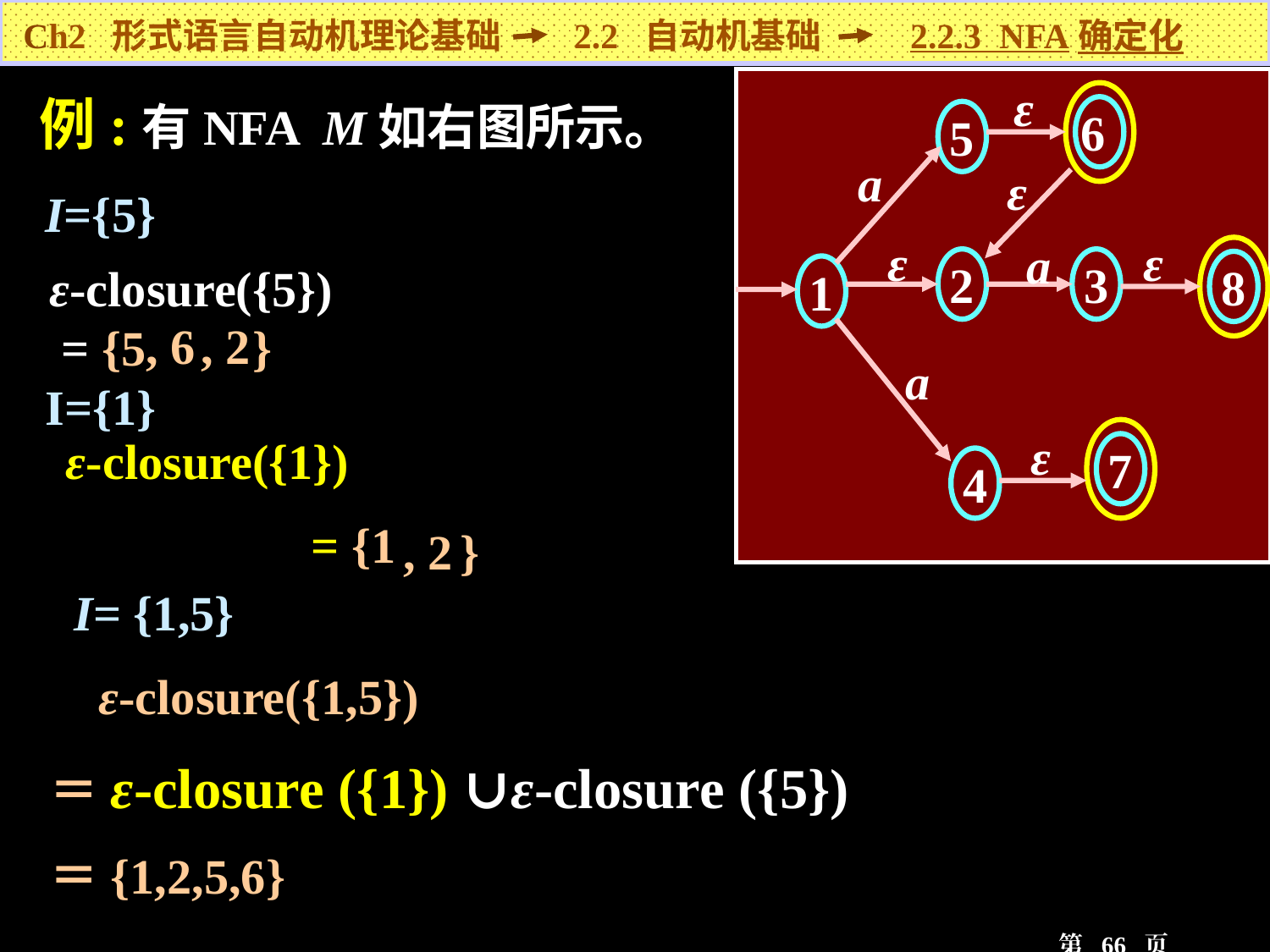

Ch2  形式语言自动机理论基础        2.2  自动机基础          2.2.3  NFA确定化

ε

6
5

a
ε

ε
ε
a

2
3
8
1

a
ε

7
4

例:有NFA  M如右图所示。
  I={5}
ε-closure({5})	        = {5
, 6
, 2
}
  I={1}
  ε-closure({1})
                      = {1
, 2
}
  I= {1,5}
    ε-closure({1,5})
＝ε-closure ({1}) ∪ε-closure ({5})
＝{1,2,5,6}